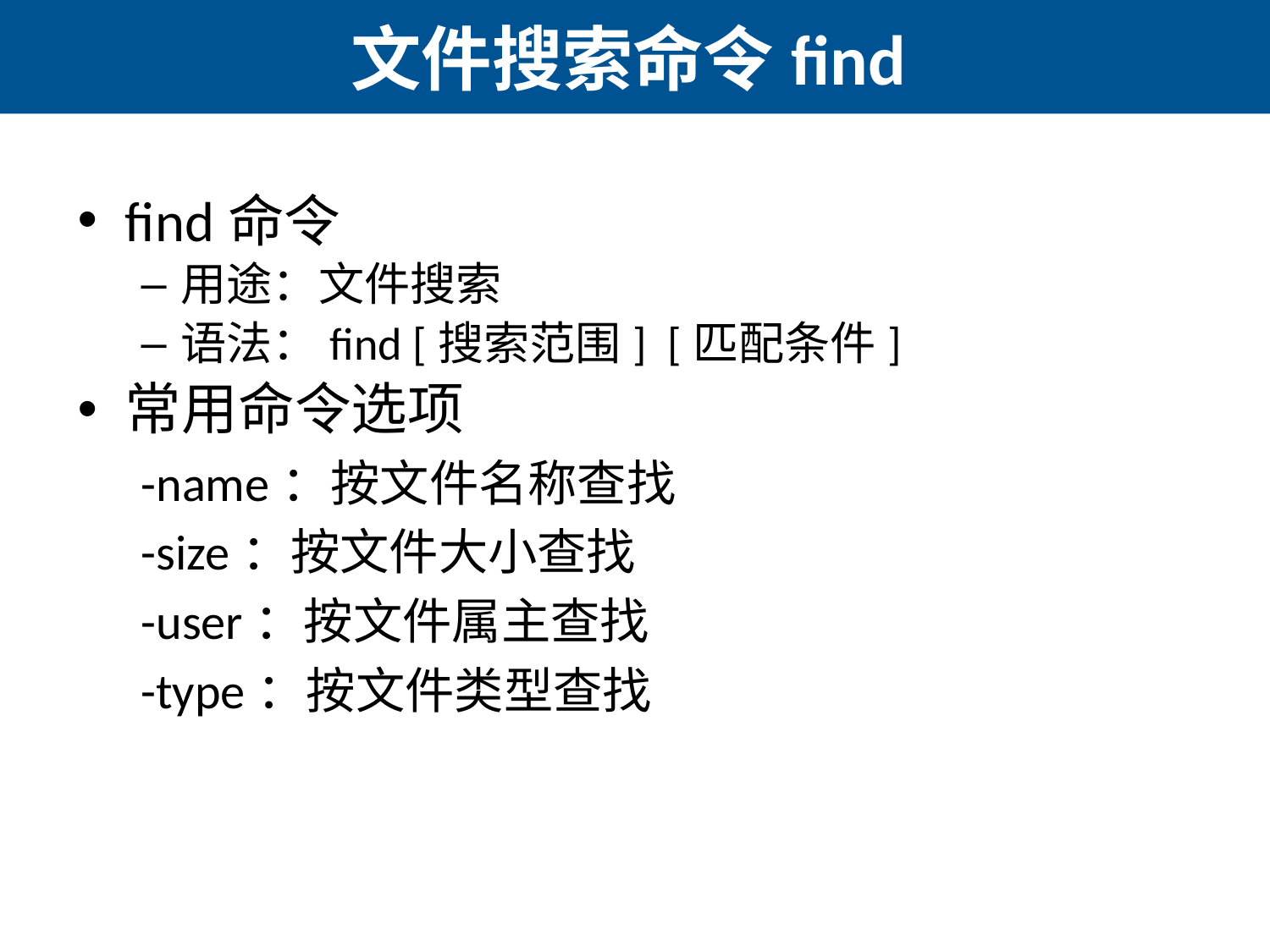

# 文件搜索命令find
find命令
用途：文件搜索
语法：find [搜索范围]  [匹配条件]
常用命令选项
-name：按文件名称查找
-size：按文件大小查找
-user：按文件属主查找
-type：按文件类型查找